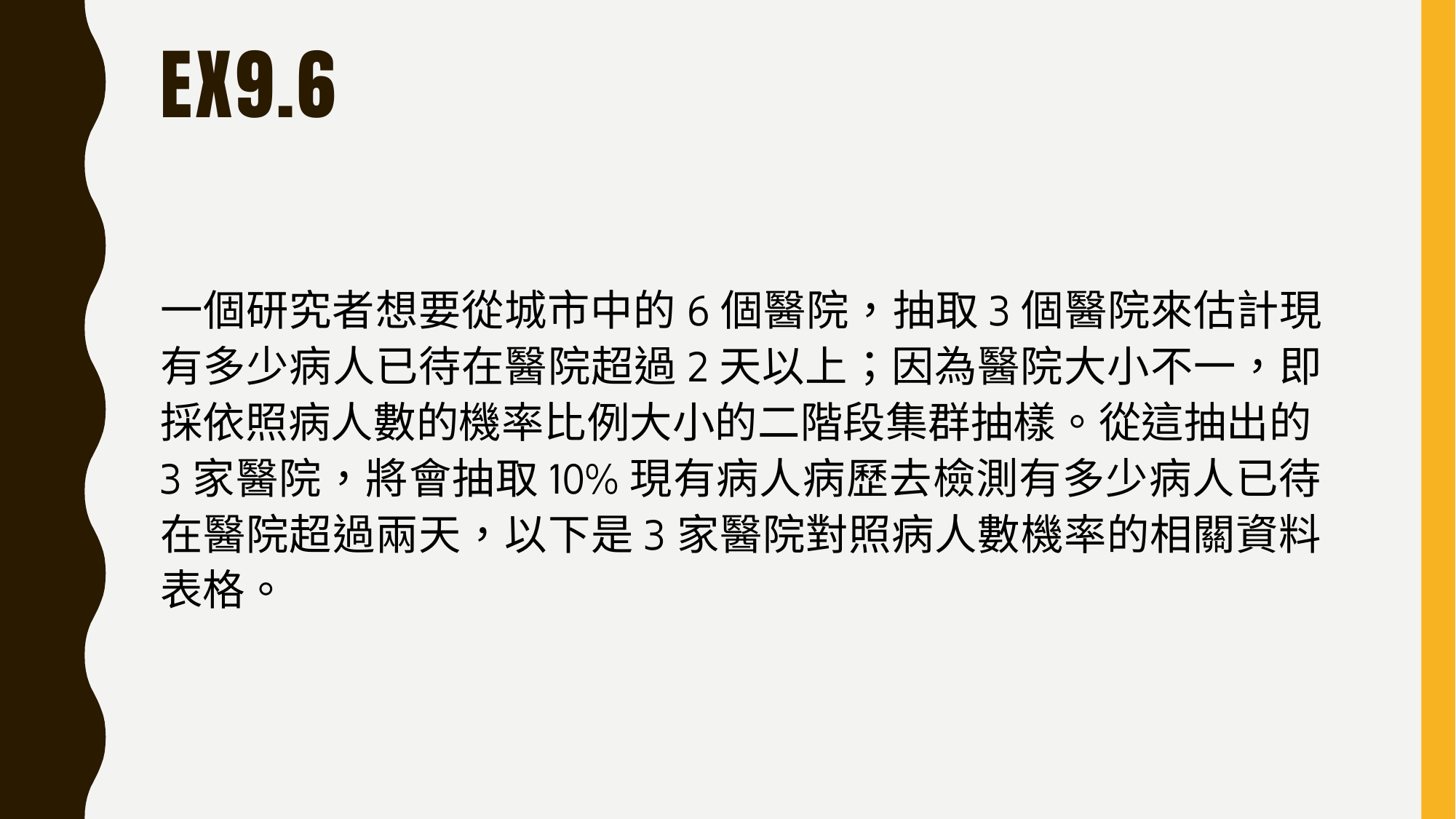

# Ex9.6
一個研究者想要從城市中的6個醫院，抽取3個醫院來估計現有多少病人已待在醫院超過2天以上；因為醫院大小不一，即採依照病人數的機率比例大小的二階段集群抽樣。從這抽出的3家醫院，將會抽取10%現有病人病歷去檢測有多少病人已待在醫院超過兩天，以下是3家醫院對照病人數機率的相關資料表格。